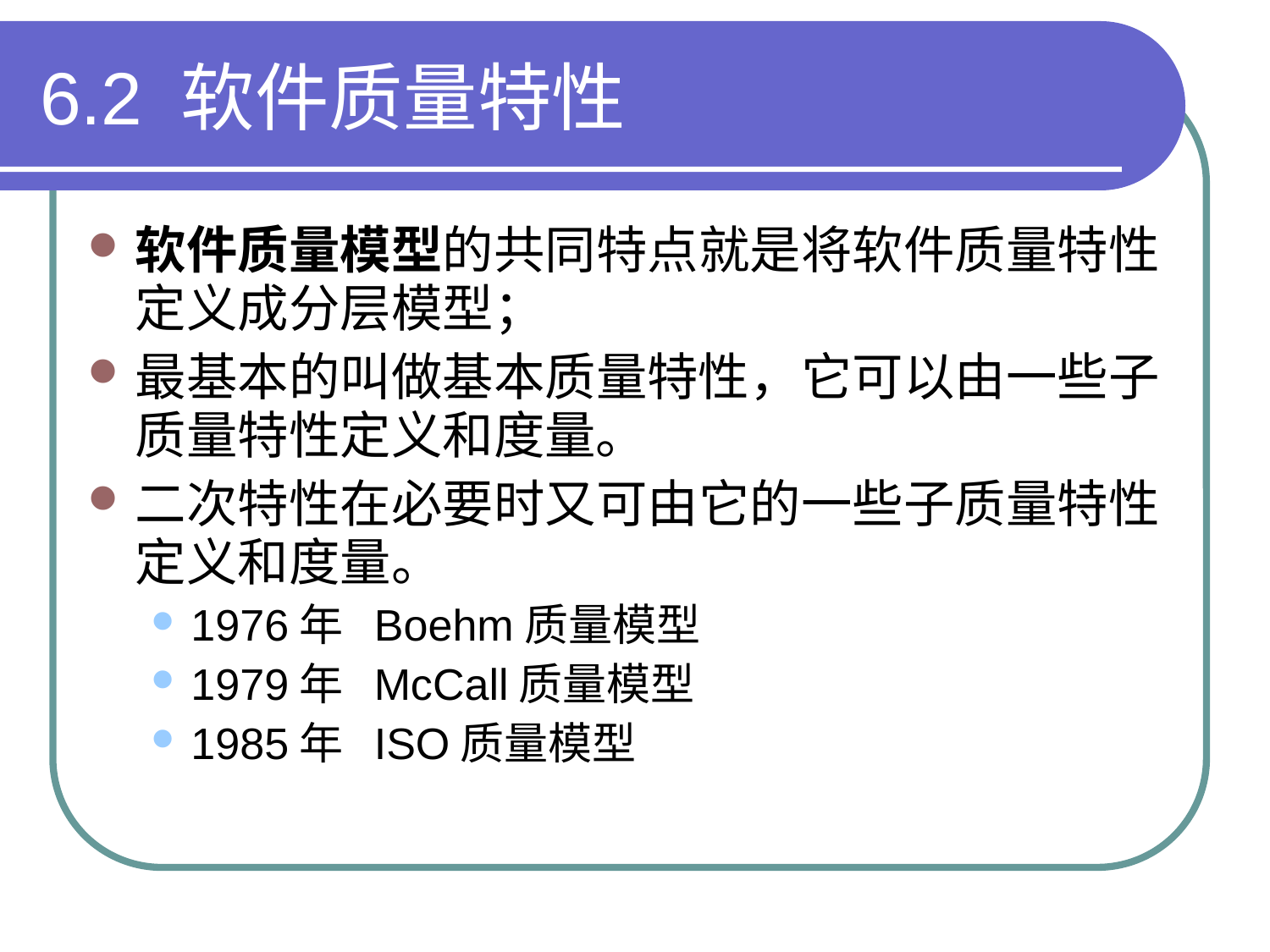

# 6.2 软件质量特性
软件质量模型的共同特点就是将软件质量特性定义成分层模型；
最基本的叫做基本质量特性，它可以由一些子质量特性定义和度量。
二次特性在必要时又可由它的一些子质量特性定义和度量。
1976年  Boehm质量模型
1979年  McCall质量模型
1985年  ISO质量模型

12